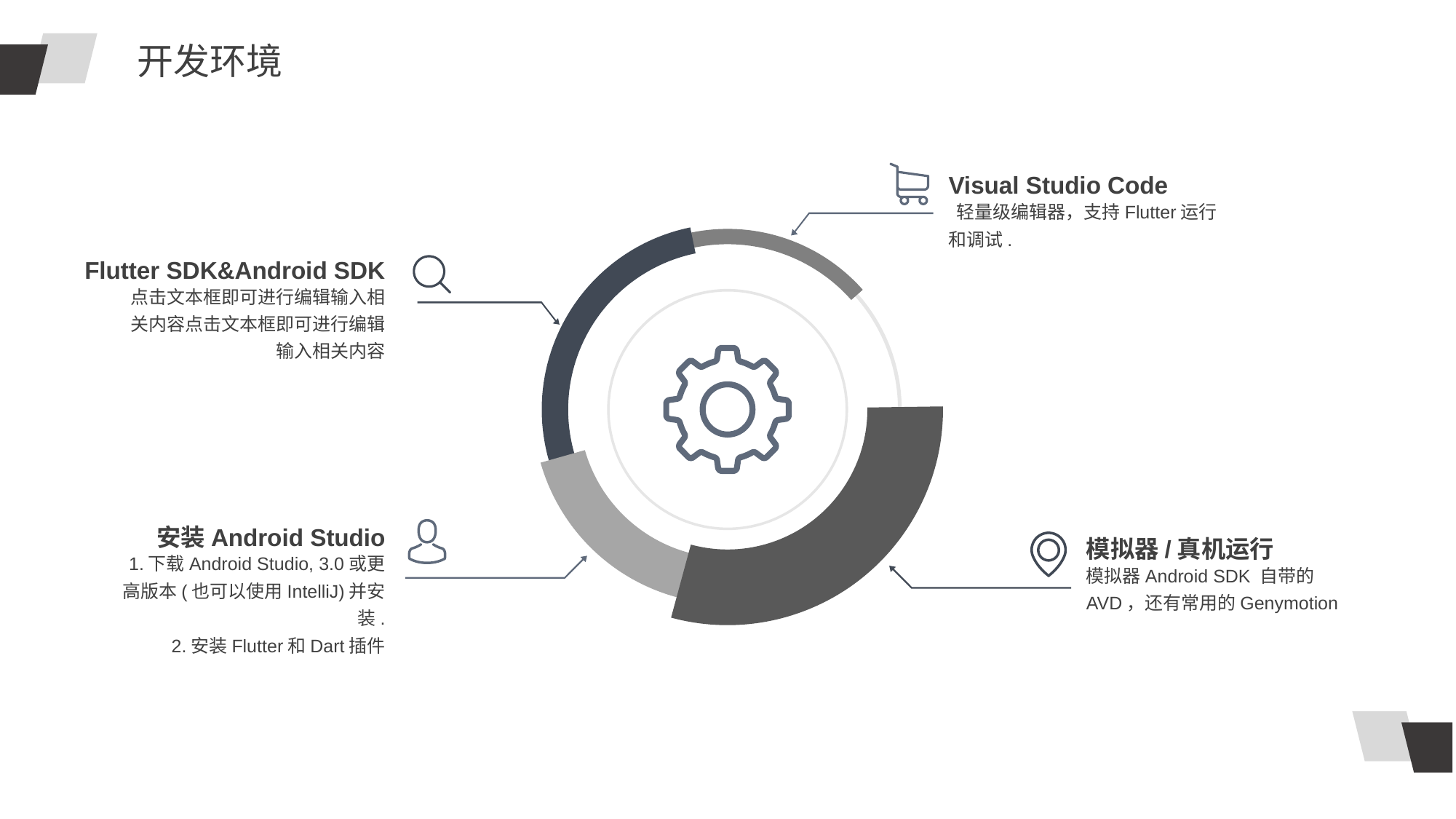

开发环境
Visual Studio Code

 轻量级编辑器，支持Flutter运行和调试.

Flutter SDK&Android SDK

点击文本框即可进行编辑输入相关内容点击文本框即可进行编辑输入相关内容

安装Android Studio

模拟器/真机运行

1.下载Android Studio, 3.0或更高版本(也可以使用IntelliJ)并安装.
2.安装Flutter和Dart插件
模拟器Android SDK 自带的AVD，还有常用的Genymotion